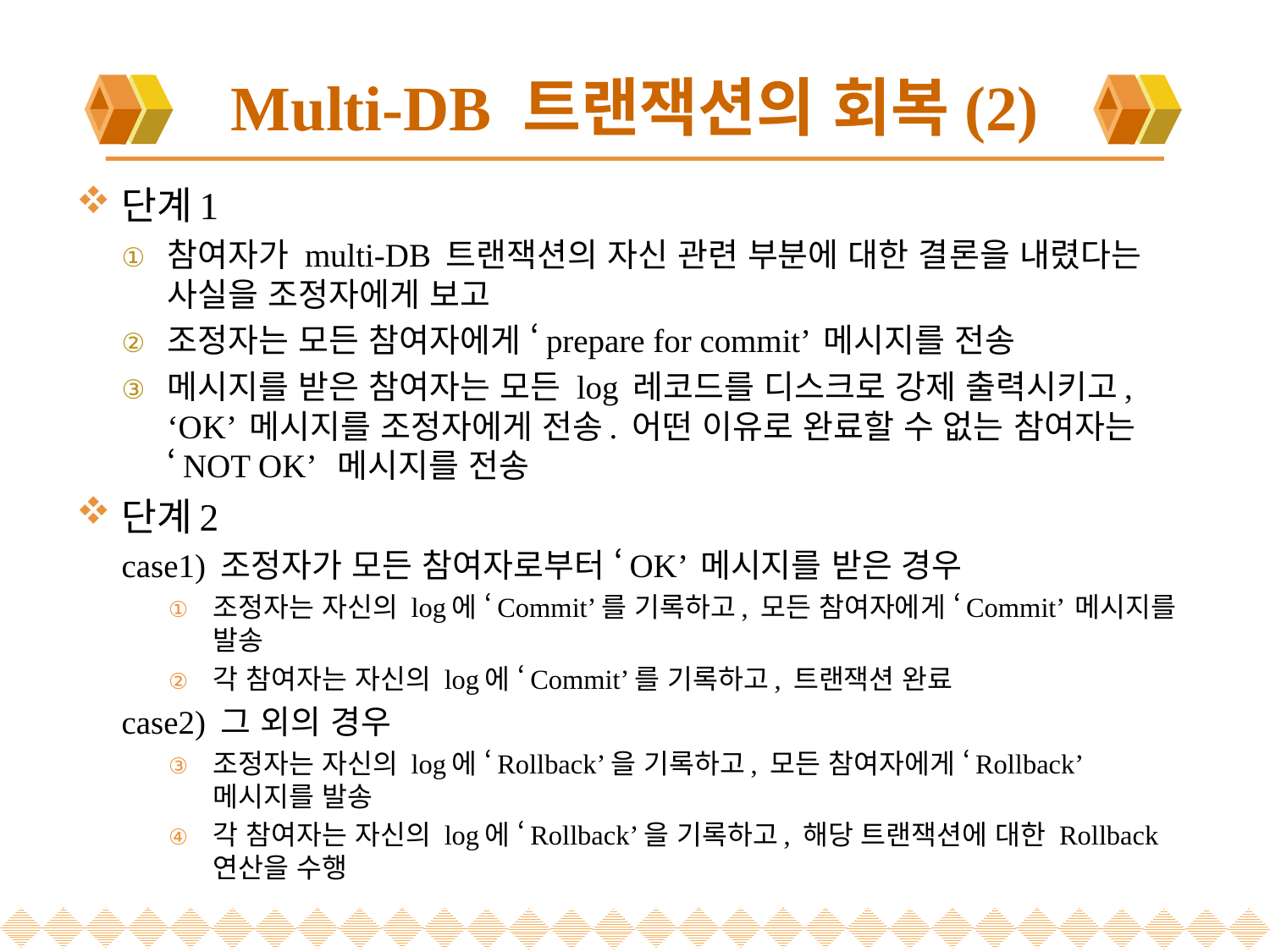

# Multi-DB 트랜잭션의 회복(2)
단계1
참여자가 multi-DB 트랜잭션의 자신 관련 부분에 대한 결론을 내렸다는 사실을 조정자에게 보고
조정자는 모든 참여자에게 ‘prepare for commit’ 메시지를 전송
메시지를 받은 참여자는 모든 log 레코드를 디스크로 강제 출력시키고, ‘OK’ 메시지를 조정자에게 전송. 어떤 이유로 완료할 수 없는 참여자는 ‘NOT OK’  메시지를 전송
단계2
case1) 조정자가 모든 참여자로부터 ‘OK’ 메시지를 받은 경우
조정자는 자신의 log에 ‘Commit’를 기록하고, 모든 참여자에게 ‘Commit’ 메시지를 발송
각 참여자는 자신의 log에 ‘Commit’를 기록하고, 트랜잭션 완료
case2) 그 외의 경우
조정자는 자신의 log에 ‘Rollback’을 기록하고, 모든 참여자에게 ‘Rollback’ 메시지를 발송
각 참여자는 자신의 log에 ‘Rollback’을 기록하고, 해당 트랜잭션에 대한 Rollback 연산을 수행